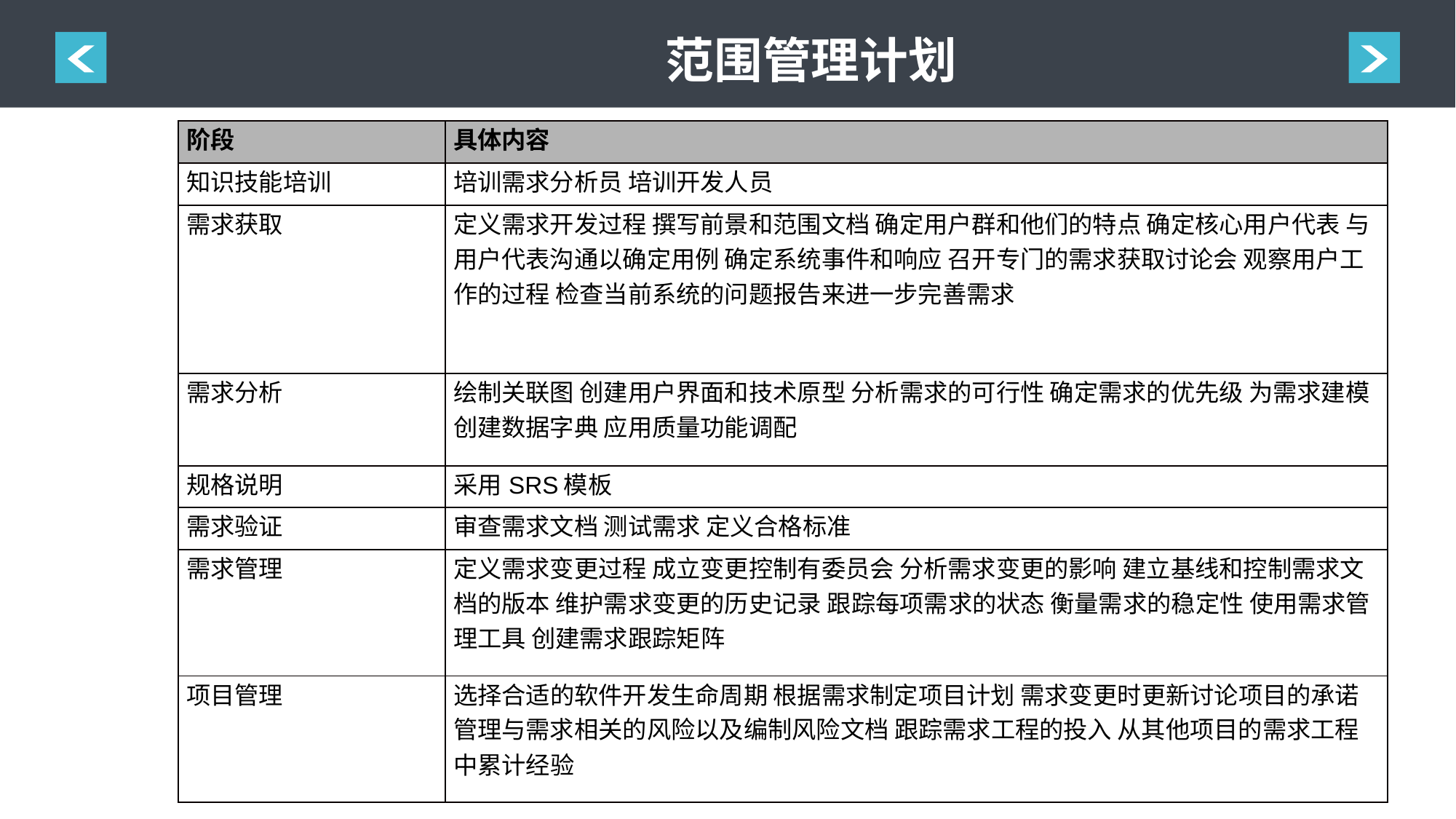

范围管理计划

| 阶段 | 具体内容 |
| --- | --- |
| 知识技能培训 | 培训需求分析员 培训开发人员 |
| 需求获取 | 定义需求开发过程 撰写前景和范围文档 确定用户群和他们的特点 确定核心用户代表 与用户代表沟通以确定用例 确定系统事件和响应 召开专门的需求获取讨论会 观察用户工作的过程 检查当前系统的问题报告来进一步完善需求 |
| 需求分析 | 绘制关联图 创建用户界面和技术原型 分析需求的可行性 确定需求的优先级 为需求建模 创建数据字典 应用质量功能调配 |
| 规格说明 | 采用SRS模板 |
| 需求验证 | 审查需求文档 测试需求 定义合格标准 |
| 需求管理 | 定义需求变更过程 成立变更控制有委员会 分析需求变更的影响 建立基线和控制需求文档的版本 维护需求变更的历史记录 跟踪每项需求的状态 衡量需求的稳定性 使用需求管理工具 创建需求跟踪矩阵 |
| 项目管理 | 选择合适的软件开发生命周期 根据需求制定项目计划 需求变更时更新讨论项目的承诺 管理与需求相关的风险以及编制风险文档 跟踪需求工程的投入 从其他项目的需求工程中累计经验 |